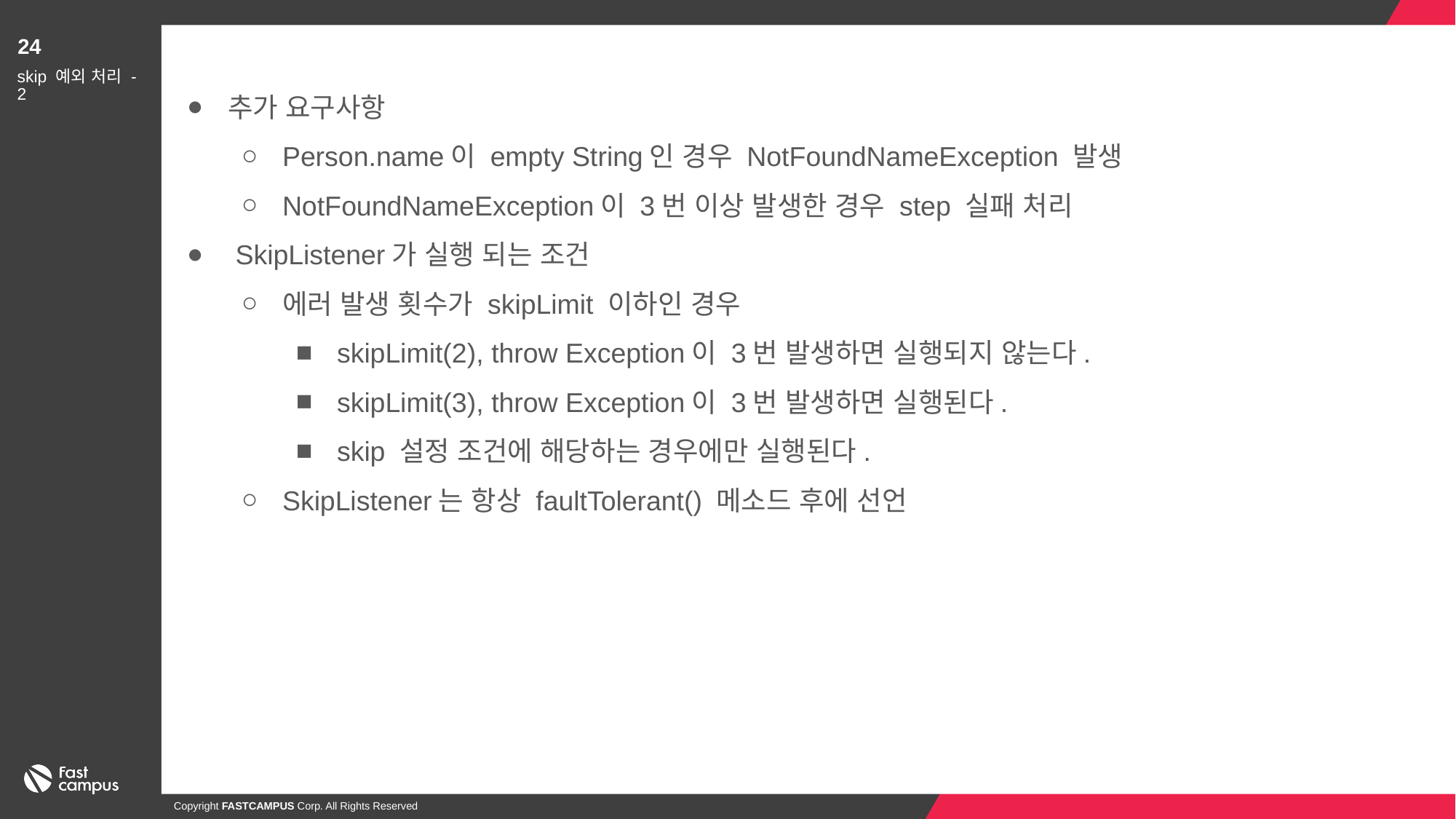

24
추가 요구사항
Person.name이 empty String인 경우 NotFoundNameException 발생
NotFoundNameException이 3번 이상 발생한 경우 step 실패 처리
 SkipListener가 실행 되는 조건
에러 발생 횟수가 skipLimit 이하인 경우
skipLimit(2), throw Exception이 3번 발생하면 실행되지 않는다.
skipLimit(3), throw Exception이 3번 발생하면 실행된다.
skip 설정 조건에 해당하는 경우에만 실행된다.
SkipListener는 항상 faultTolerant() 메소드 후에 선언
skip 예외 처리 - 2